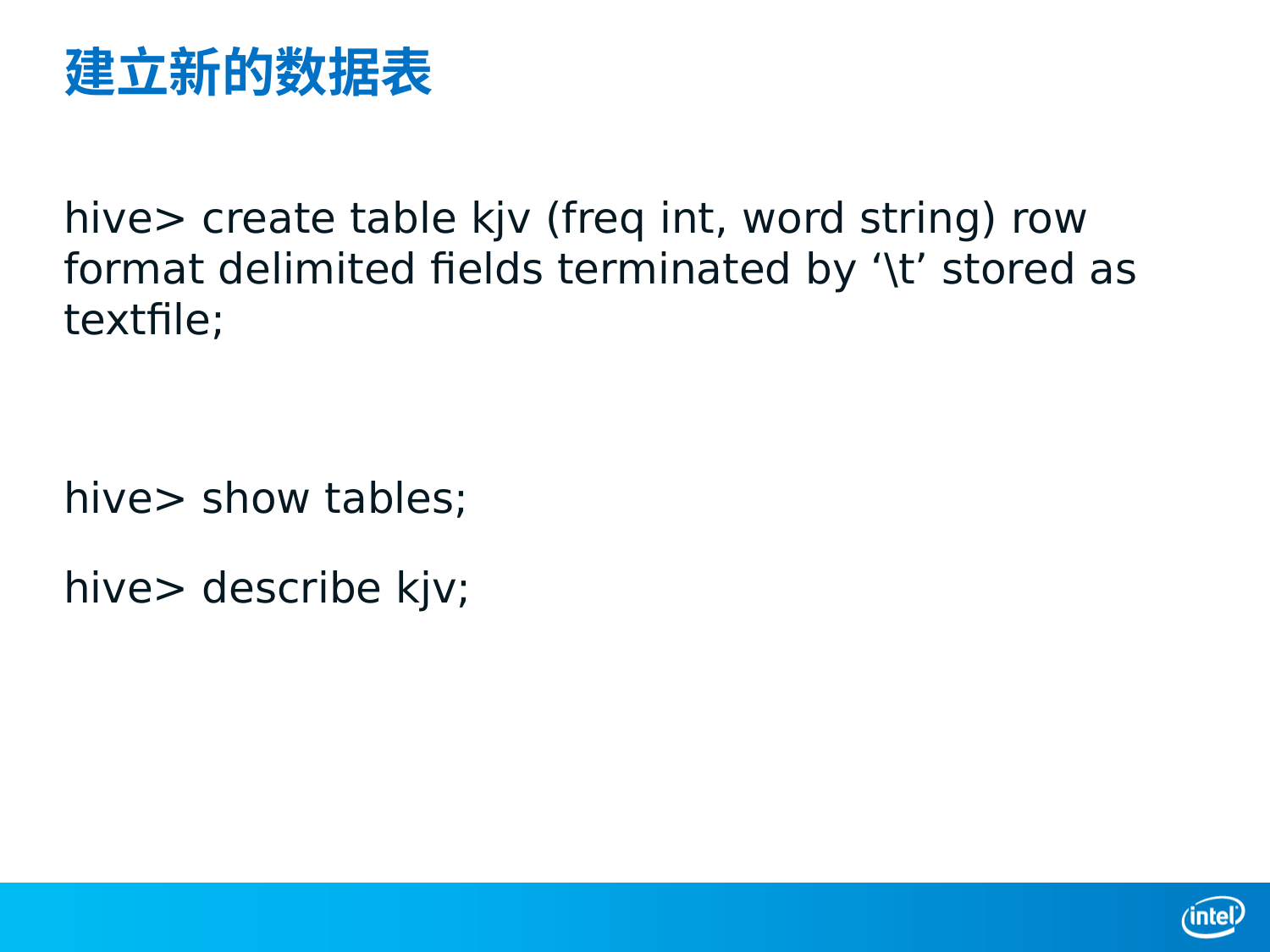

# 建立新的数据表
hive> create table kjv (freq int, word string) row format delimited fields terminated by ‘\t’ stored as textfile;

hive> show tables;
hive> describe kjv;